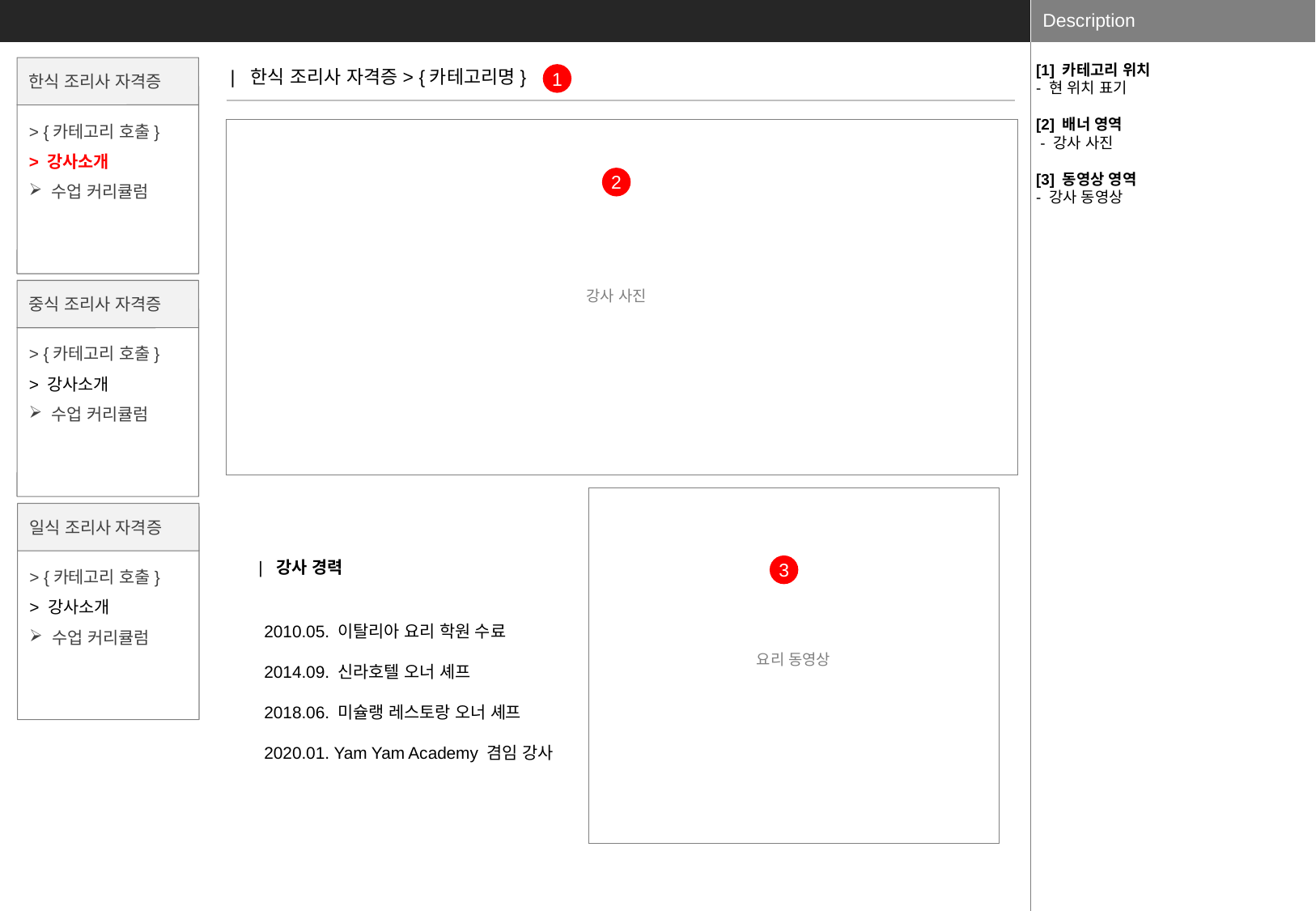

[1] 카테고리 위치
- 현 위치 표기

[2] 배너 영역
 - 강사 사진

[3] 동영상 영역
- 강사 동영상
한식 조리사 자격증
|  한식 조리사 자격증> {카테고리명}
1
> {카테고리 호출}
> 강사소개
수업 커리큘럼
|  |
| --- |
2
중식 조리사 자격증
강사 사진
> {카테고리 호출}
> 강사소개
수업 커리큘럼

|  |
| --- |
일식 조리사 자격증
|  강사 경력
> {카테고리 호출}
> 강사소개
수업 커리큘럼
3
2010.05. 이탈리아 요리 학원 수료
2014.09. 신라호텔 오너 셰프
2018.06. 미슐랭 레스토랑 오너 셰프
2020.01. Yam Yam Academy 겸임 강사
요리 동영상